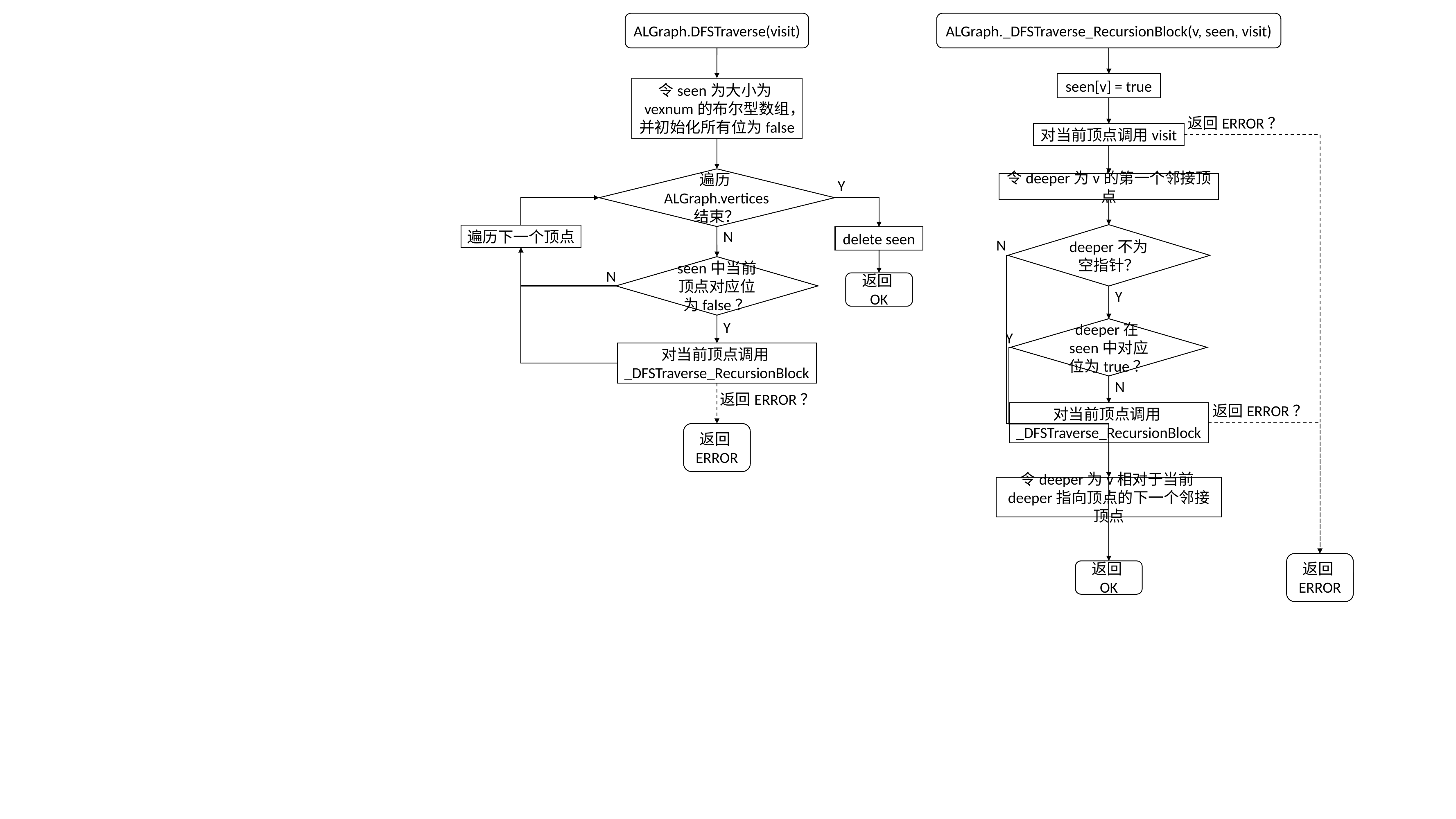

ALGraph.DFSTraverse(visit)
ALGraph._DFSTraverse_RecursionBlock(v, seen, visit)
seen[v] = true
令seen为大小为vexnum的布尔型数组，并初始化所有位为false
返回ERROR？
对当前顶点调用visit
遍历ALGraph.vertices结束？
Y
令deeper为v的第一个邻接顶点
N
deeper不为空指针？
遍历下一个顶点
delete seen
N
seen中当前顶点对应位为false？
N
返回OK
Y
Y
deeper在seen中对应位为true？
Y
对当前顶点调用_DFSTraverse_RecursionBlock
N
返回ERROR？
返回ERROR？
对当前顶点调用_DFSTraverse_RecursionBlock
返回ERROR
令deeper为v相对于当前deeper指向顶点的下一个邻接顶点
返回ERROR
返回OK